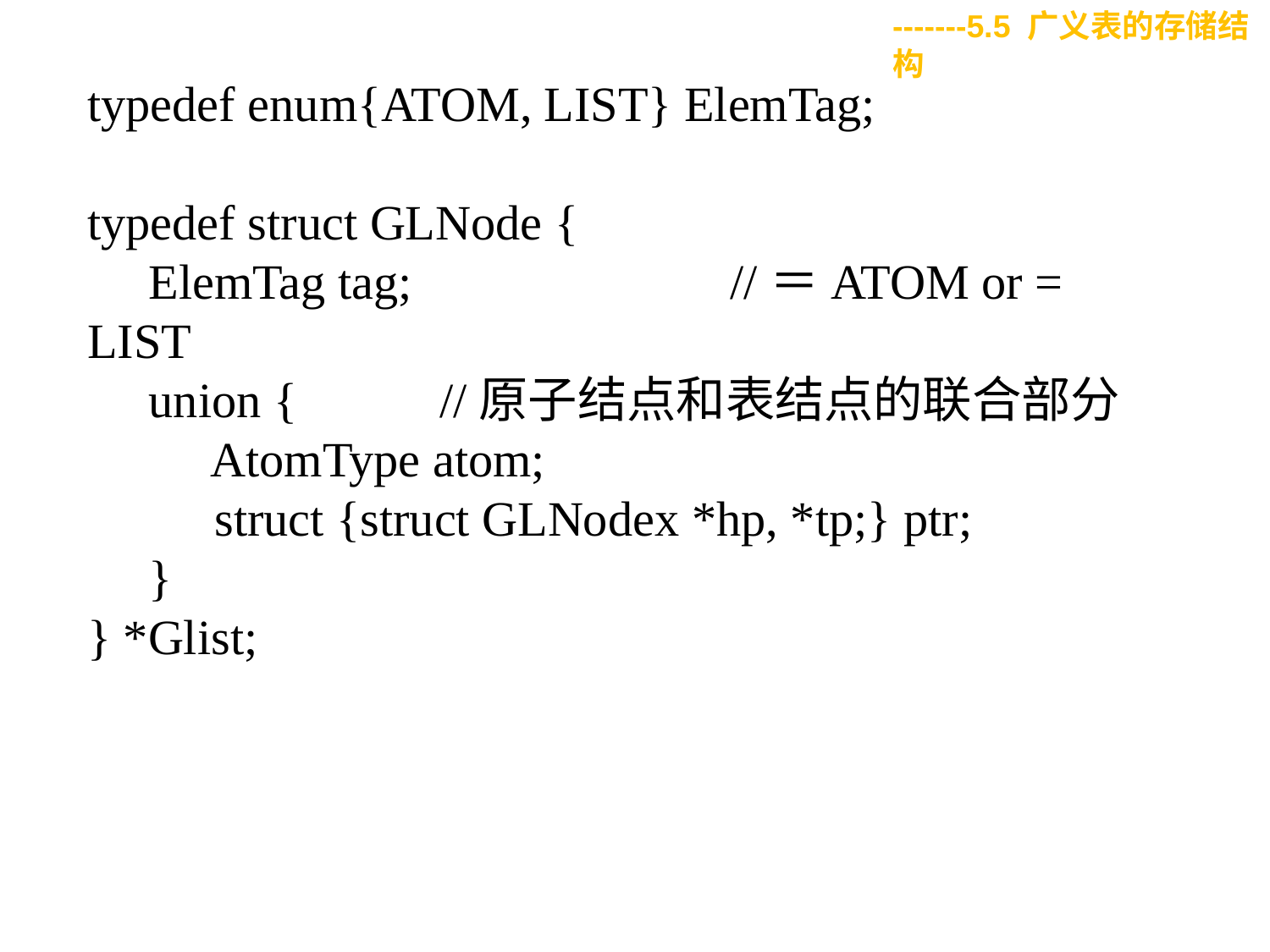

-------5.5 广义表的存储结构
typedef enum{ATOM, LIST} ElemTag;

typedef struct GLNode {
     ElemTag tag; 		           //＝ATOM or = LIST
     union {	        //原子结点和表结点的联合部分
          AtomType atom;
	struct {struct GLNodex *hp, *tp;} ptr;
     }
} *Glist;